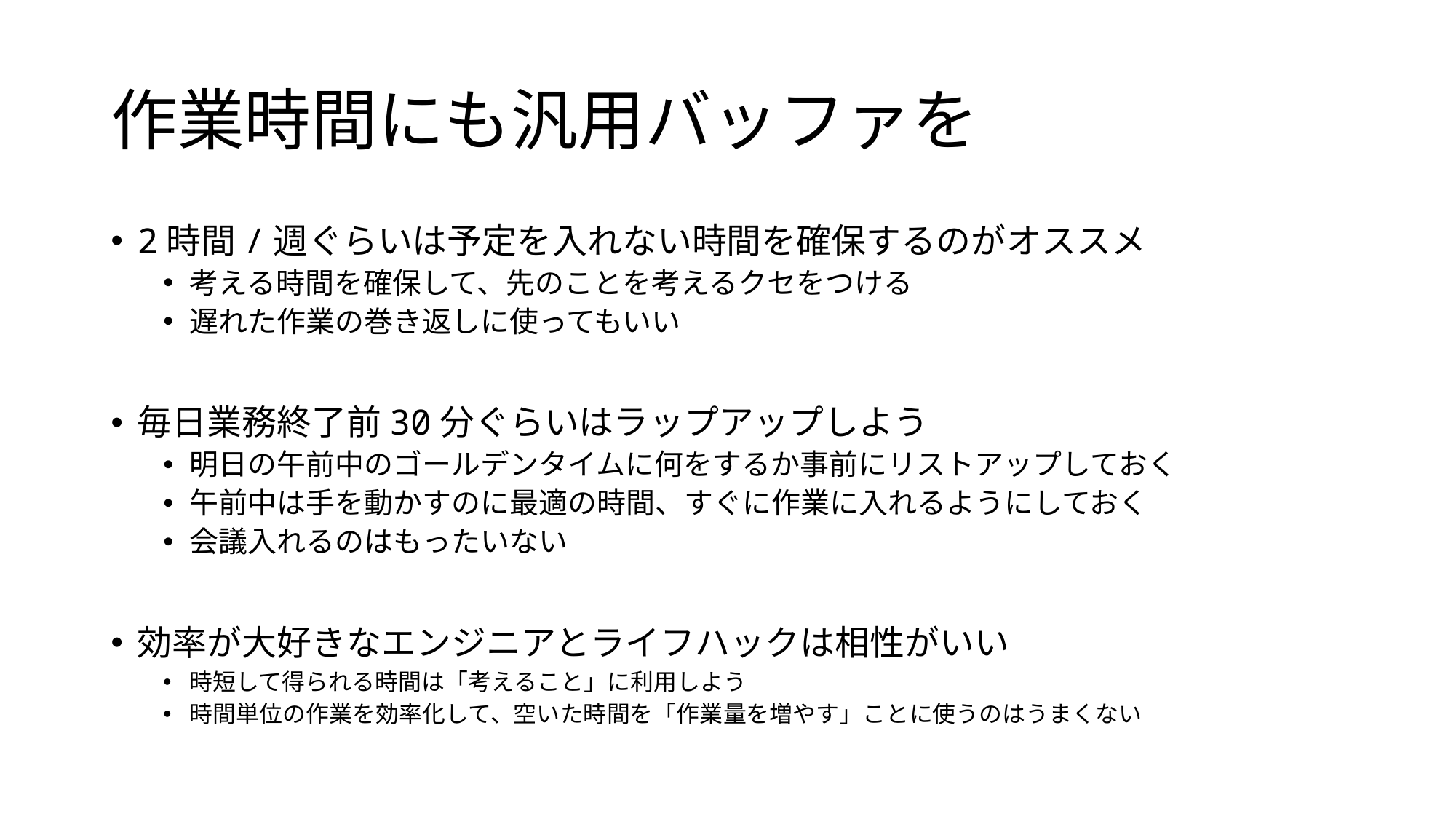

# 作業時間にも汎用バッファを
2時間/週ぐらいは予定を入れない時間を確保するのがオススメ
考える時間を確保して、先のことを考えるクセをつける
遅れた作業の巻き返しに使ってもいい

毎日業務終了前30分ぐらいはラップアップしよう
明日の午前中のゴールデンタイムに何をするか事前にリストアップしておく
午前中は手を動かすのに最適の時間、すぐに作業に入れるようにしておく
会議入れるのはもったいない

効率が大好きなエンジニアとライフハックは相性がいい
時短して得られる時間は「考えること」に利用しよう
時間単位の作業を効率化して、空いた時間を「作業量を増やす」ことに使うのはうまくない